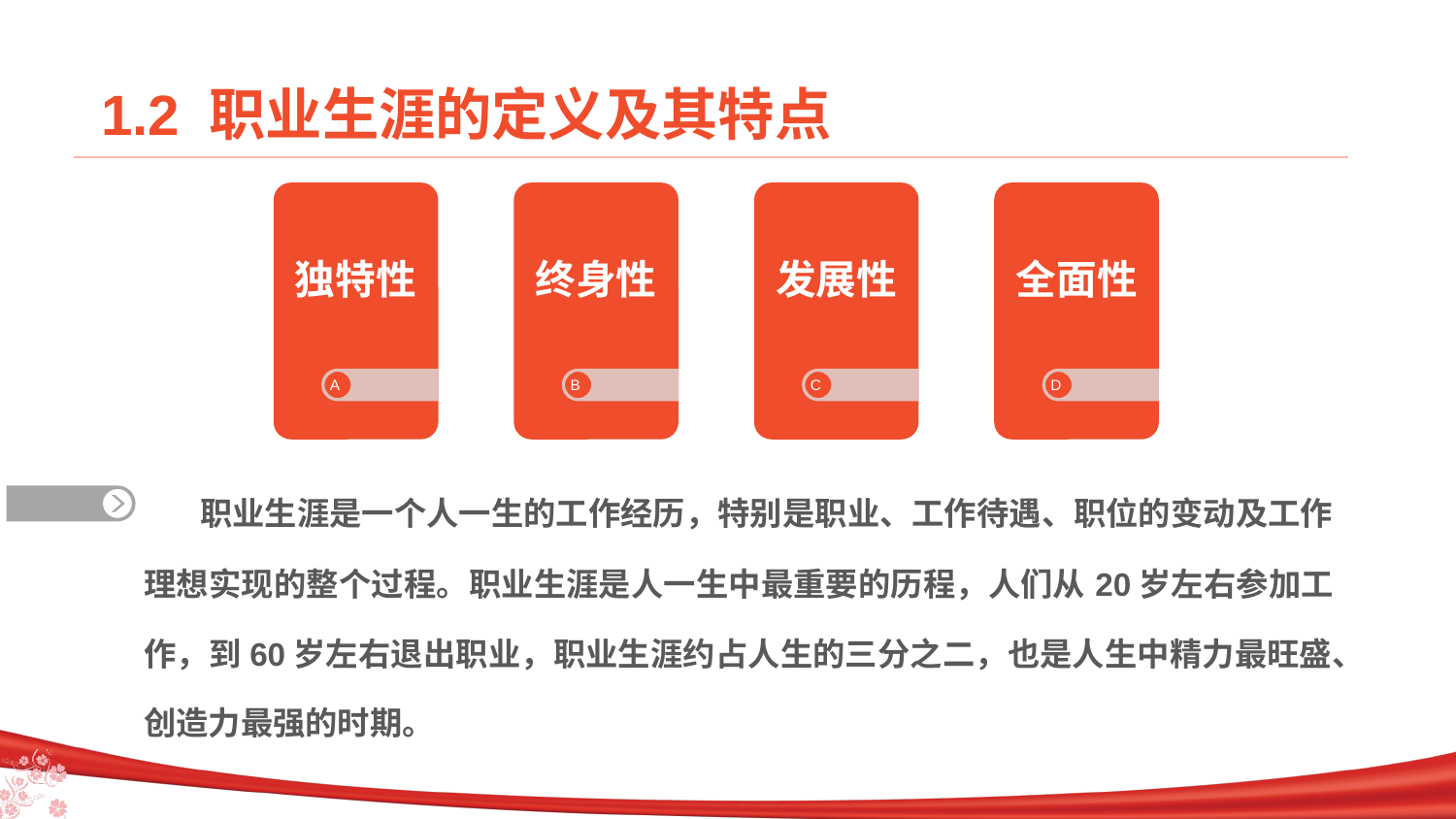

1.2 职业生涯的定义及其特点
独特性
终身性
发展性
全面性
A
B
C
D
      职业生涯是一个人一生的工作经历，特别是职业、工作待遇、职位的变动及工作理想实现的整个过程。职业生涯是人一生中最重要的历程，人们从20岁左右参加工作，到60岁左右退出职业，职业生涯约占人生的三分之二，也是人生中精力最旺盛、创造力最强的时期。